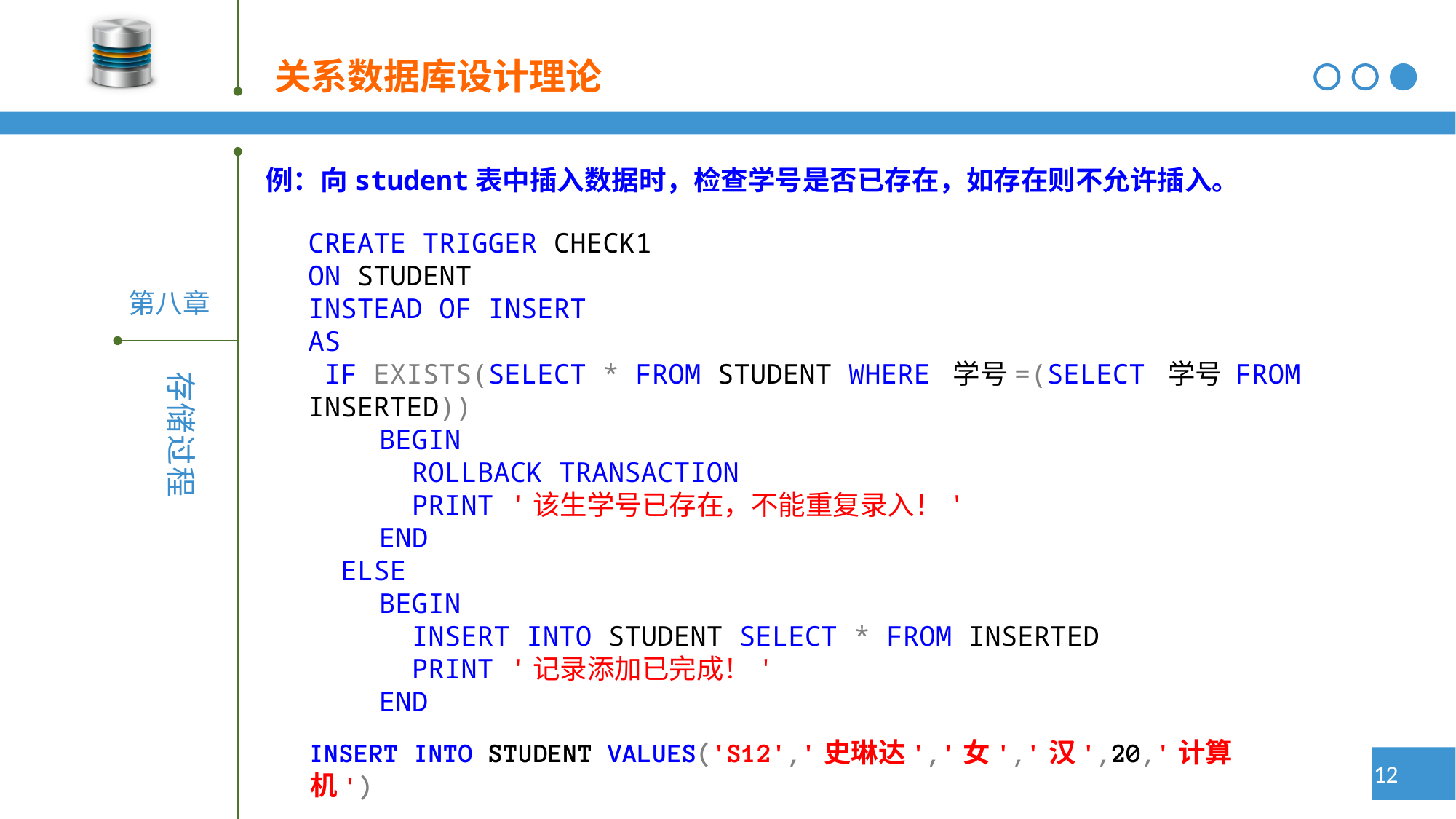

例：向student表中插入数据时，检查学号是否已存在，如存在则不允许插入。
CREATE TRIGGER CHECK1
ON STUDENT
INSTEAD OF INSERT
AS
 IF EXISTS(SELECT * FROM STUDENT WHERE 学号=(SELECT 学号 FROM INSERTED))
 BEGIN
   ROLLBACK TRANSACTION
   PRINT '该生学号已存在，不能重复录入！'
 END
  ELSE
 BEGIN
   INSERT INTO STUDENT SELECT * FROM INSERTED
   PRINT '记录添加已完成！'
 END
INSERT INTO STUDENT VALUES('S12','史琳达','女','汉',20,'计算机')